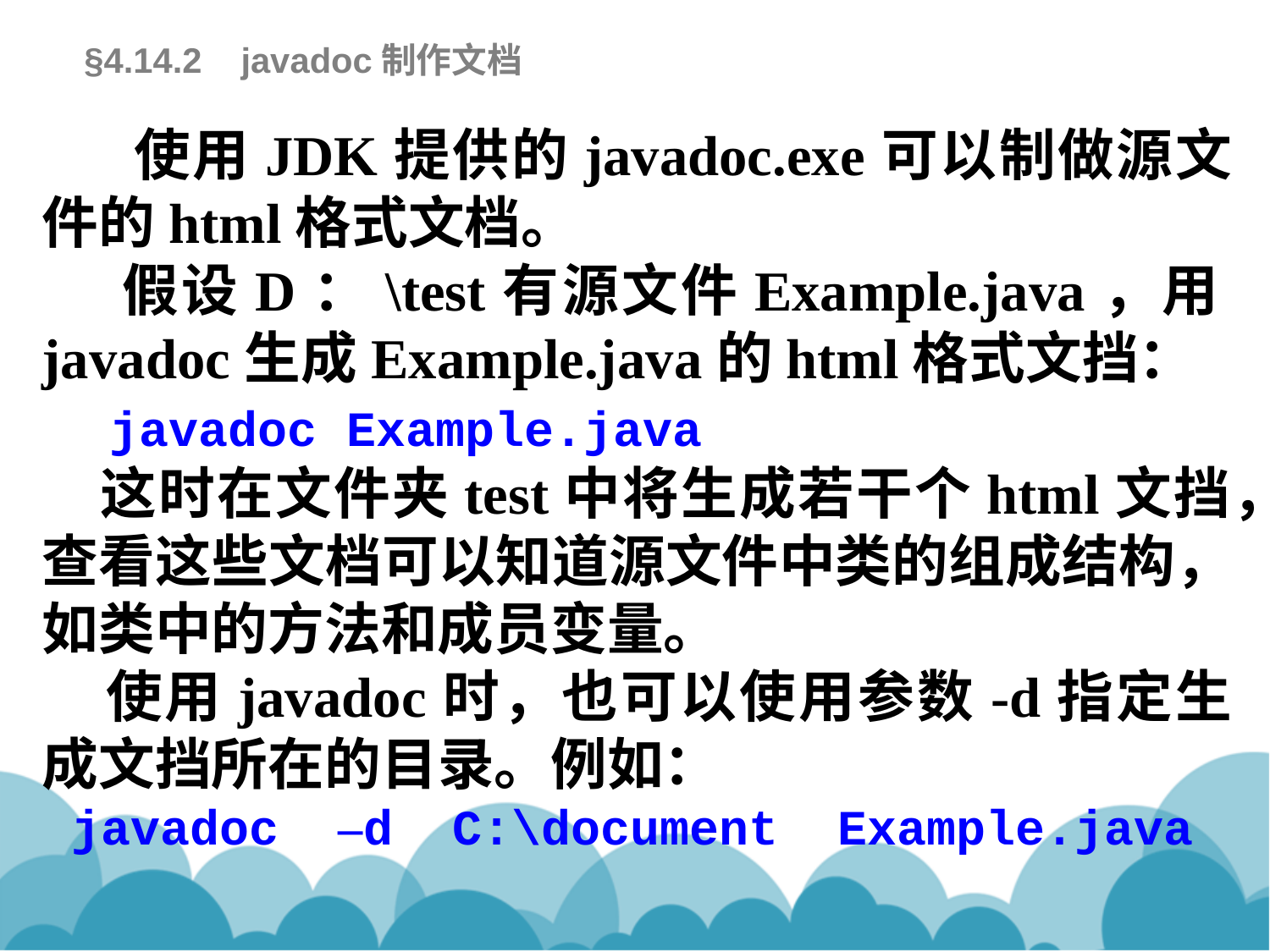

§4.14.2    javadoc制作文档
     使用JDK提供的javadoc.exe可以制做源文件的html格式文档。
    假设D：\test有源文件Example.java，用javadoc生成Example.java的html格式文挡：
  javadoc Example.java
   这时在文件夹test中将生成若干个html文挡，查看这些文档可以知道源文件中类的组成结构，如类中的方法和成员变量。
   使用javadoc时，也可以使用参数-d指定生成文挡所在的目录。例如：
 javadoc  –d  C:\document  Example.java

138